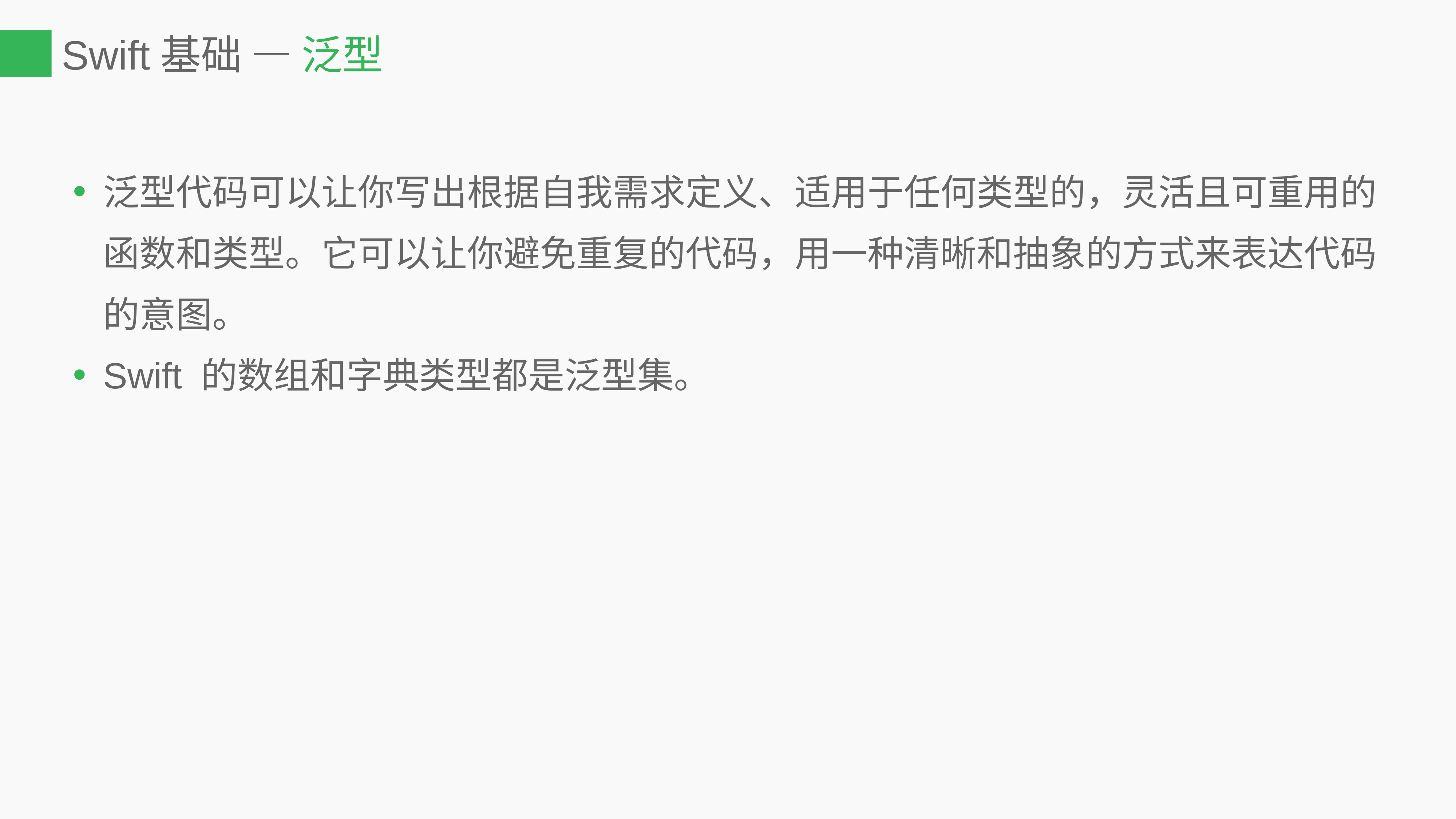

# Swift基础 — 泛型
泛型代码可以让你写出根据自我需求定义、适用于任何类型的，灵活且可重用的函数和类型。它可以让你避免重复的代码，用一种清晰和抽象的方式来表达代码的意图。
Swift 的数组和字典类型都是泛型集。